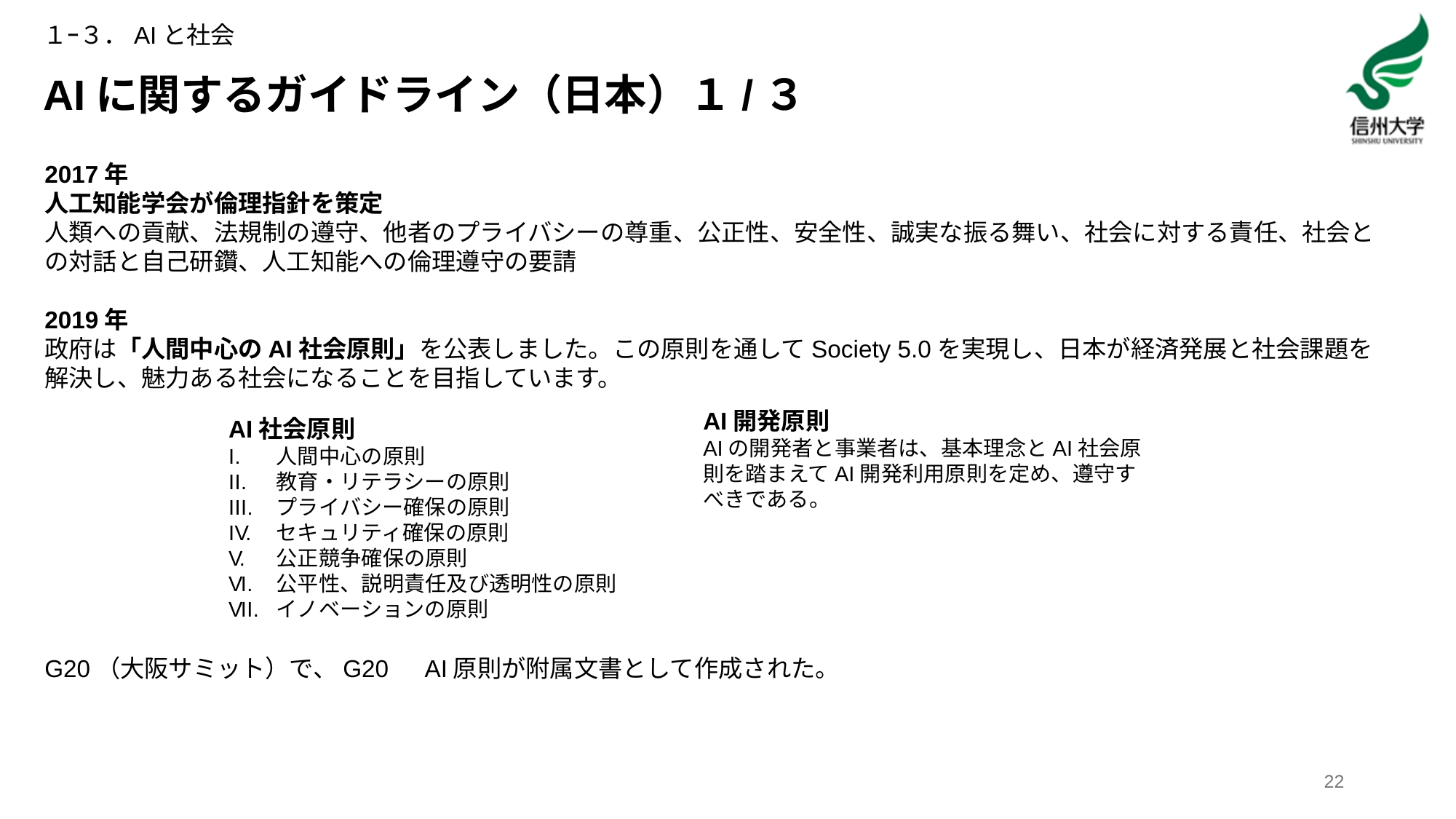

１ｰ３．AIと社会
# AIに関するガイドライン（日本）１/３
2017年
人工知能学会が倫理指針を策定
人類への貢献、法規制の遵守、他者のプライバシーの尊重、公正性、安全性、誠実な振る舞い、社会に対する責任、社会との対話と自己研鑽、人工知能への倫理遵守の要請

2019年
政府は「人間中心のAI社会原則」を公表しました。この原則を通してSociety 5.0を実現し、日本が経済発展と社会課題を解決し、魅力ある社会になることを目指しています。

G20（大阪サミット）で、G20　AI原則が附属文書として作成された。
AI開発原則
AIの開発者と事業者は、基本理念とAI社会原則を踏まえてAI開発利用原則を定め、遵守すべきである。
AI社会原則
人間中心の原則
教育・リテラシーの原則
プライバシー確保の原則
セキュリティ確保の原則
公正競争確保の原則
公平性、説明責任及び透明性の原則
イノベーションの原則
22